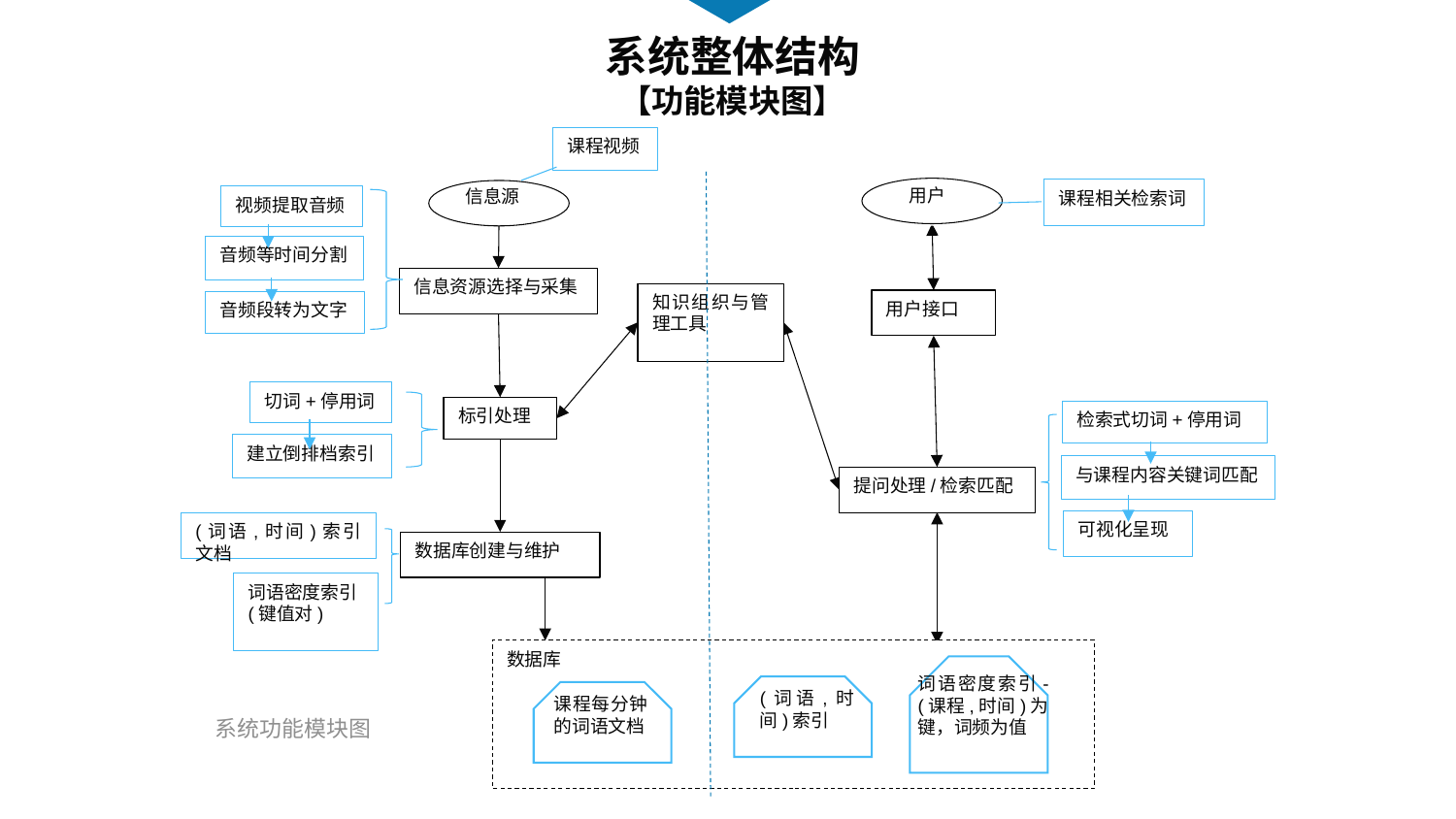

系统整体结构
【功能模块图】
课程视频

用户
信息源
信息资源选择与采集
知识组织与管理工具
用户接口
标引处理
提问处理/检索匹配
数据库创建与维护
数据库

课程相关检索词
视频提取音频

音频等时间分割
音频段转为文字
切词+停用词

建立倒排档索引
(词语,时间)索引文档
词语密度索引
(键值对)

检索式切词+停用词

与课程内容关键词匹配
可视化呈现

词语密度索引-(课程,时间)为键，词频为值

(词语,时间)索引

课程每分钟的词语文档
系统功能模块图